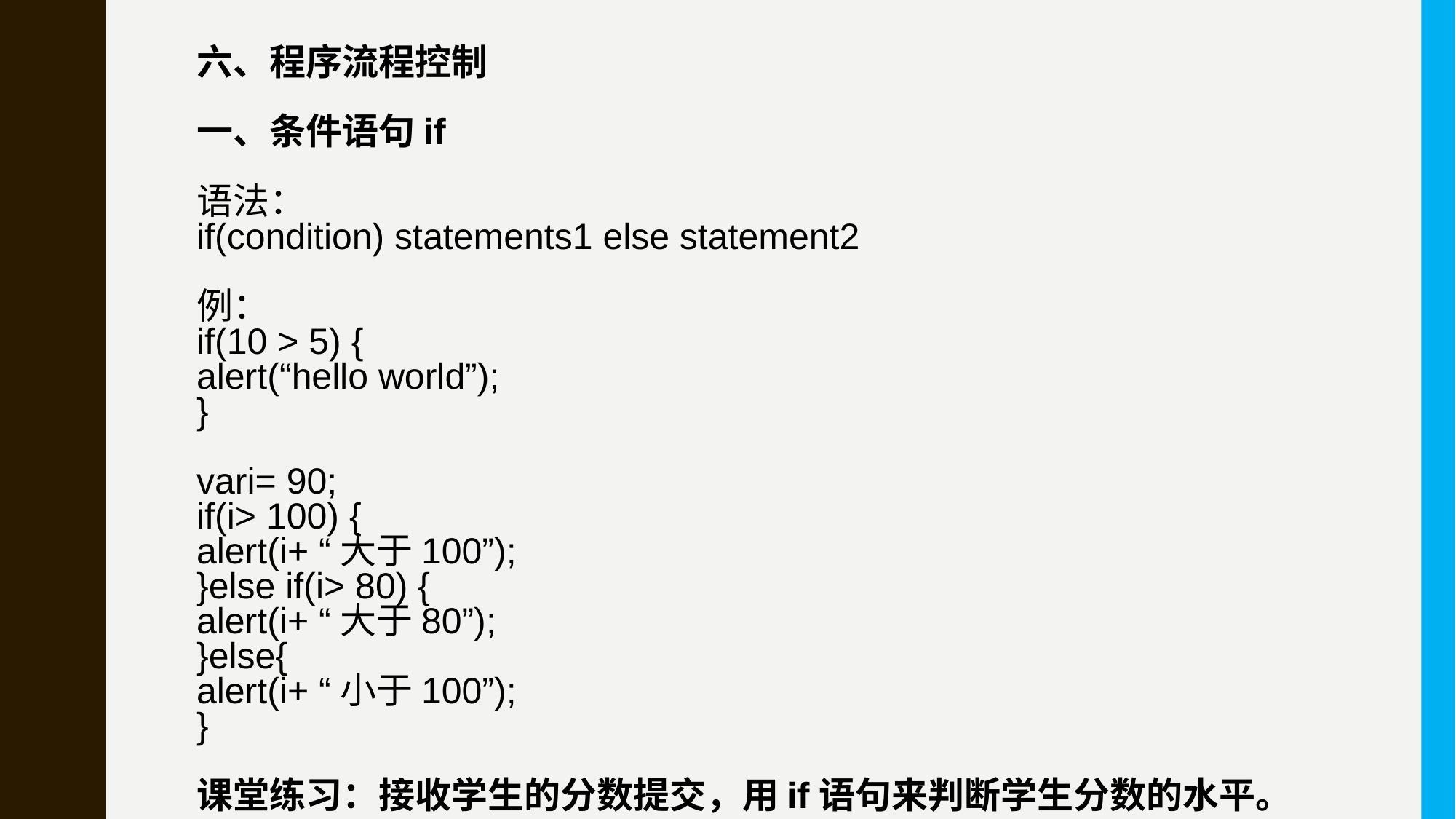

六、程序流程控制

一、条件语句if

语法：
if(condition) statements1 else statement2

例：
if(10 > 5) {
alert(“hello world”);
}

vari= 90;
if(i> 100) {
alert(i+ “大于100”);
}else if(i> 80) {
alert(i+ “大于80”);
}else{
alert(i+ “小于100”);
}

课堂练习：接收学生的分数提交，用if语句来判断学生分数的水平。